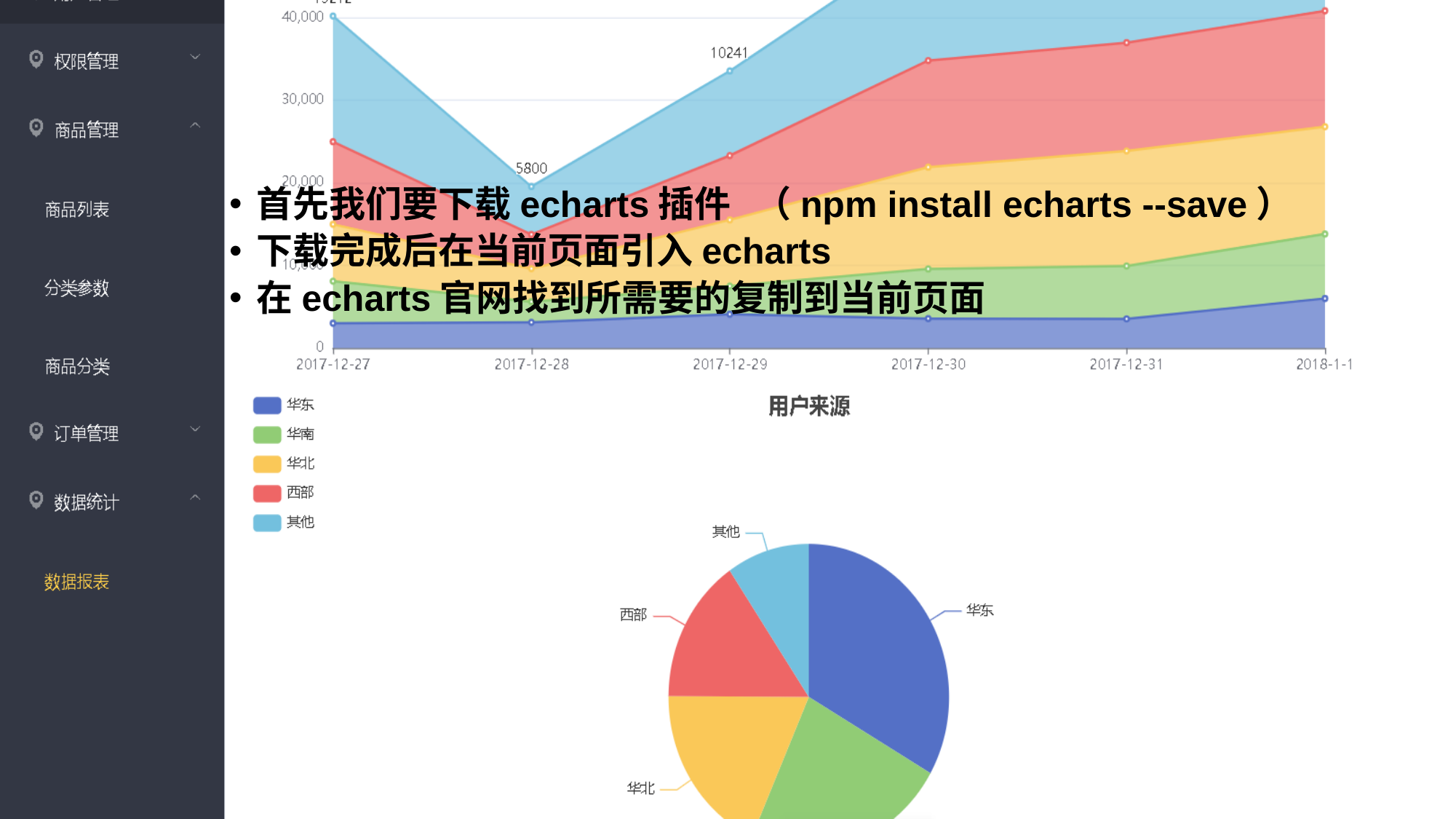

首先我们要下载echarts插件   （npm install echarts --save）
下载完成后在当前页面引入echarts
在echarts官网找到所需要的复制到当前页面
#